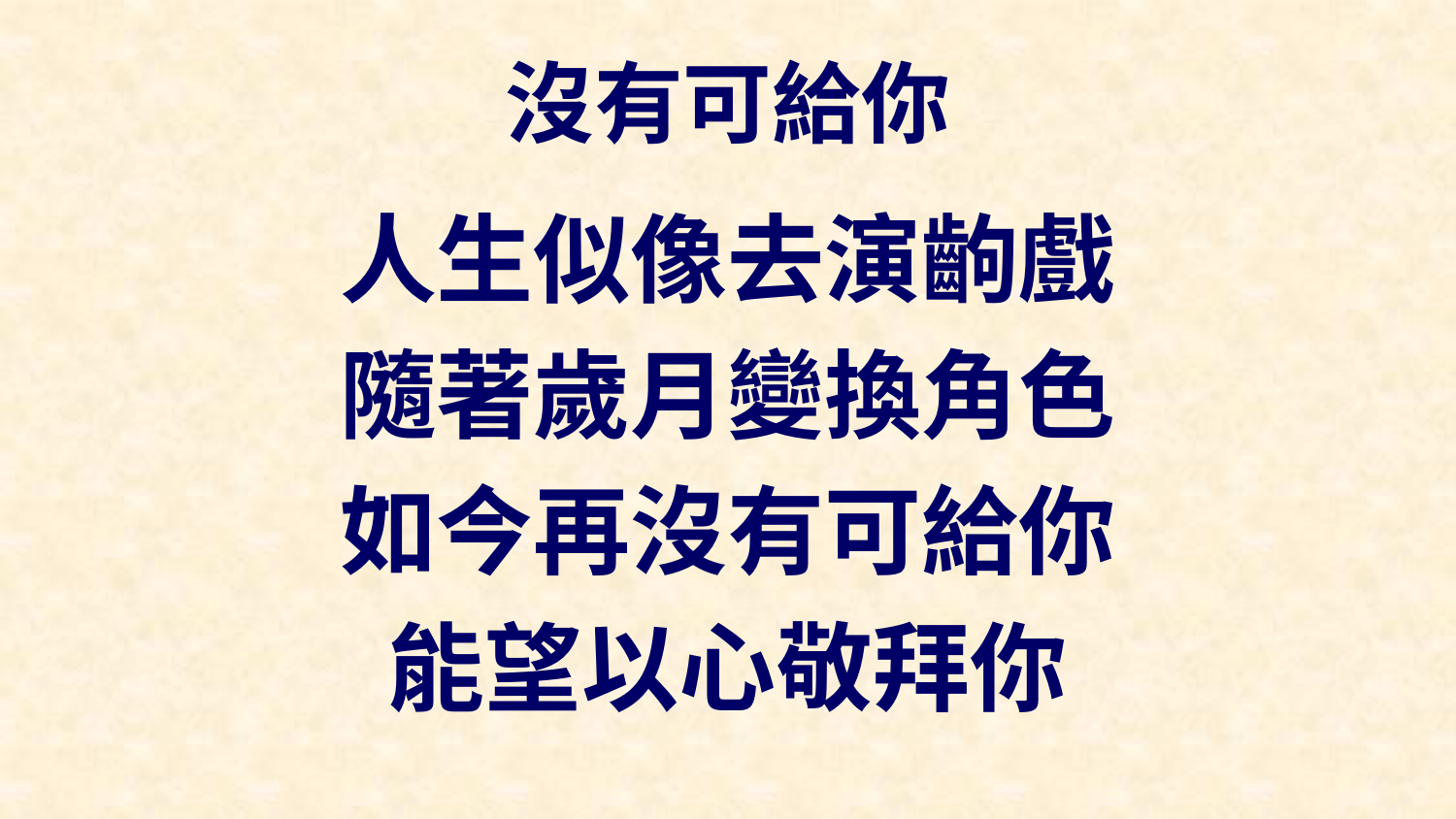

# 沒有可給你
人生似像去演齣戲
隨著歲月變換角色
如今再沒有可給你
能望以心敬拜你